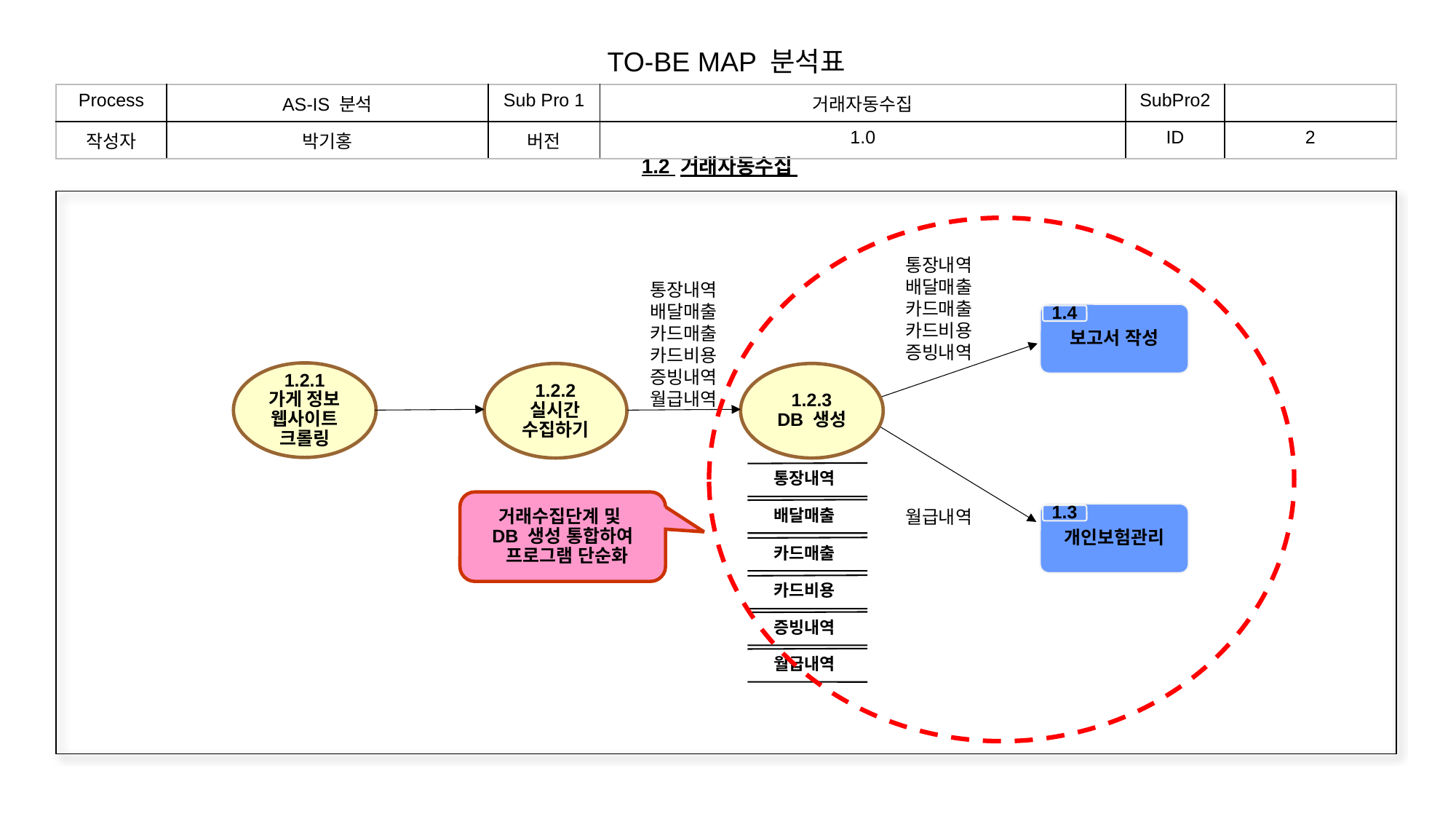

| TO-BE MAP 분석표 |
| --- |
| Process | AS-IS 분석 | Sub Pro 1 | 거래자동수집 | SubPro2 |  |
| --- | --- | --- | --- | --- | --- |
| 작성자 | 박기홍 | 버전 | 1.0 | ID | 2 |
1.2 거래자동수집

통장내역
배달매출
카드매출
카드비용
증빙내역

통장내역
배달매출
카드매출
카드비용
증빙내역
월급내역
보고서 작성
1.4
1.2.1
가게 정보 웹사이트 크롤링
1.2.2
실시간
수집하기
1.2.3
DB 생성
통장내역

거래수집단계 및
DB 생성 통합하여
 프로그램 단순화
배달매출

월급내역
개인보험관리
1.3
카드매출

카드비용

증빙내역

월급내역